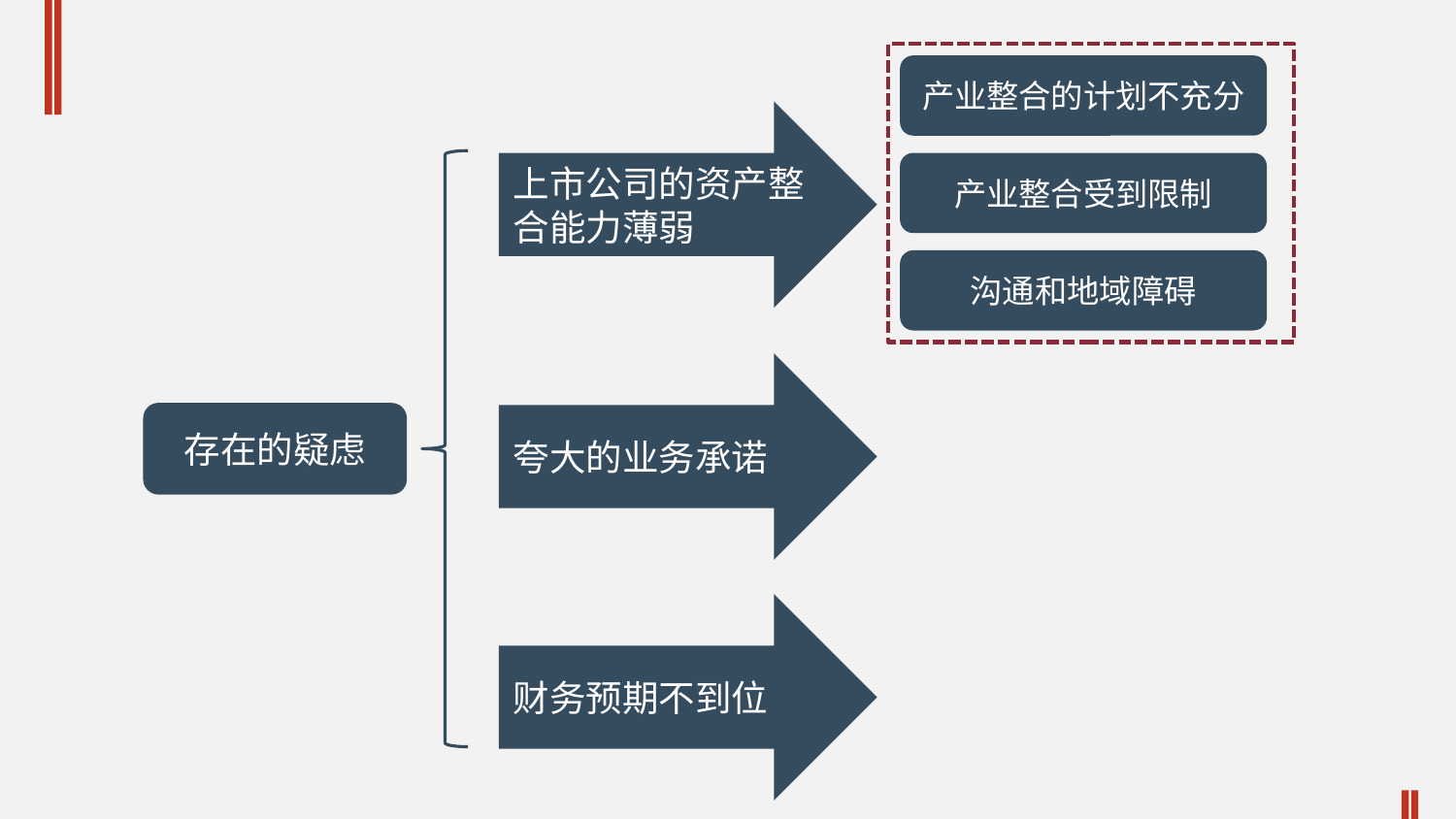

产业整合的计划不充分
上市公司的资产整合能力薄弱

产业整合受到限制
沟通和地域障碍
夸大的业务承诺
存在的疑虑
财务预期不到位